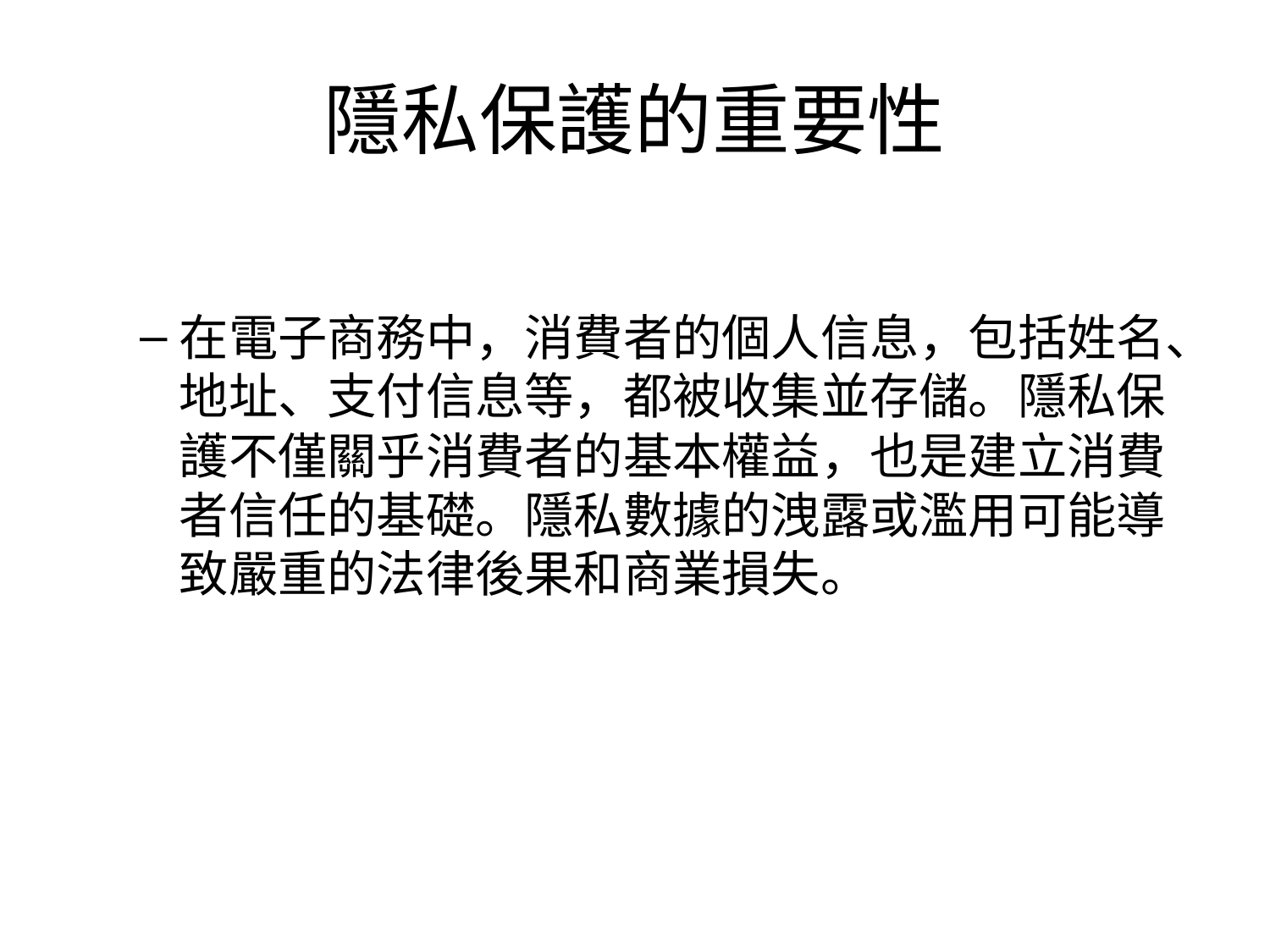

# 隱私保護的重要性

在電子商務中，消費者的個人信息，包括姓名、地址、支付信息等，都被收集並存儲。隱私保護不僅關乎消費者的基本權益，也是建立消費者信任的基礎。隱私數據的洩露或濫用可能導致嚴重的法律後果和商業損失。